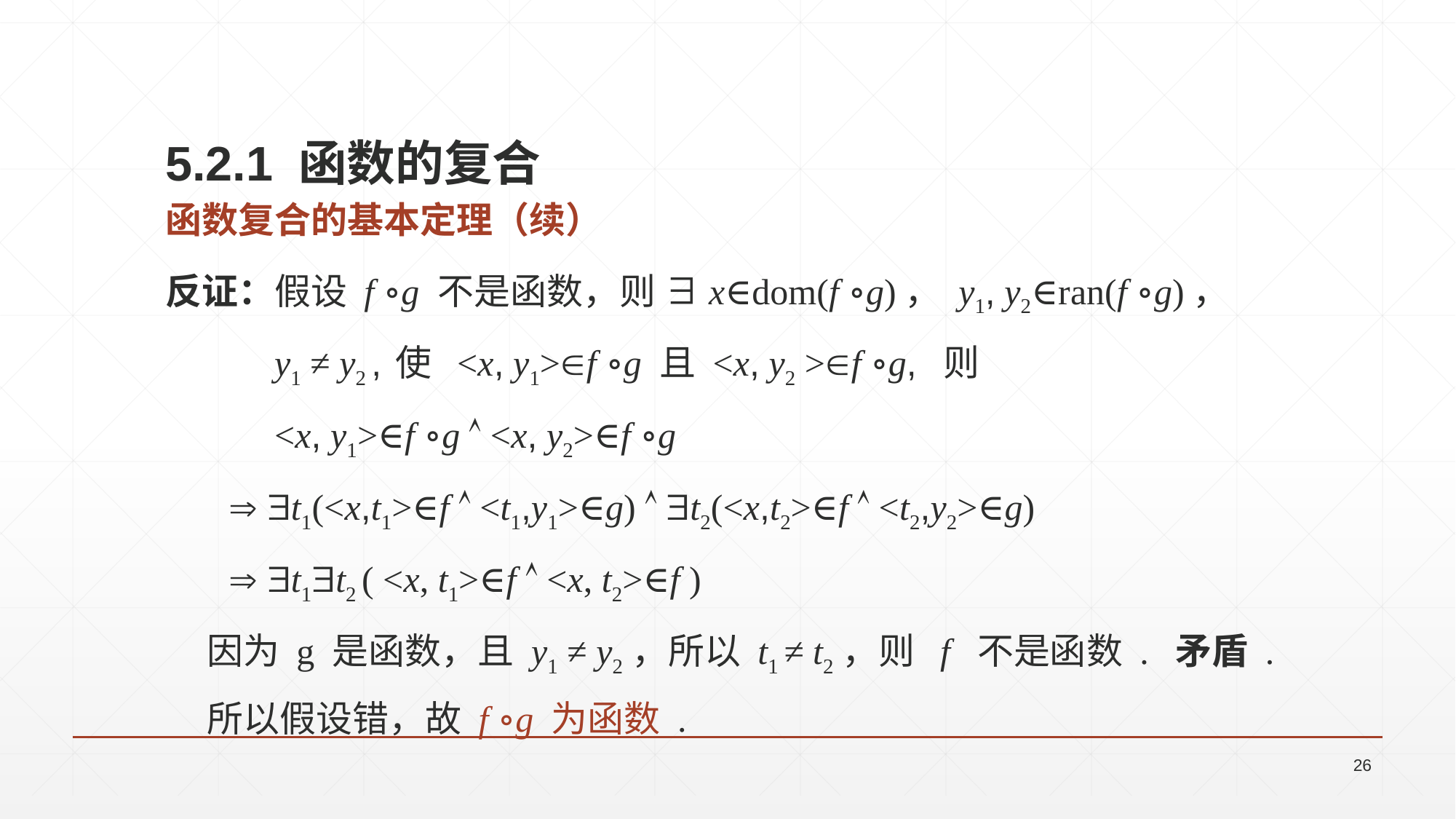

5.2.1 函数的复合
函数复合的基本定理（续）
反证：假设 f ∘g 不是函数，则 ∃x∈dom(f ∘g)， y1, y2∈ran(f ∘g)，
            y1 ≠ y2 , 使  <x, y1>∈f ∘g 且 <x, y2 >∈f ∘g,  则
            <x, y1>∈f ∘g ∧ <x, y2>∈f ∘g
       ⇒ ∃t1(<x,t1>∈f ∧ <t1,y1>∈g) ∧ ∃t2(<x,t2>∈f ∧ <t2,y2>∈g)
       ⇒ ∃t1∃t2 ( <x, t1>∈f ∧ <x, t2>∈f )
    因为 g 是函数，且 y1 ≠ y2，所以 t1 ≠ t2，则  f  不是函数 .  矛盾 .
    所以假设错，故 f ∘g 为函数 .
26